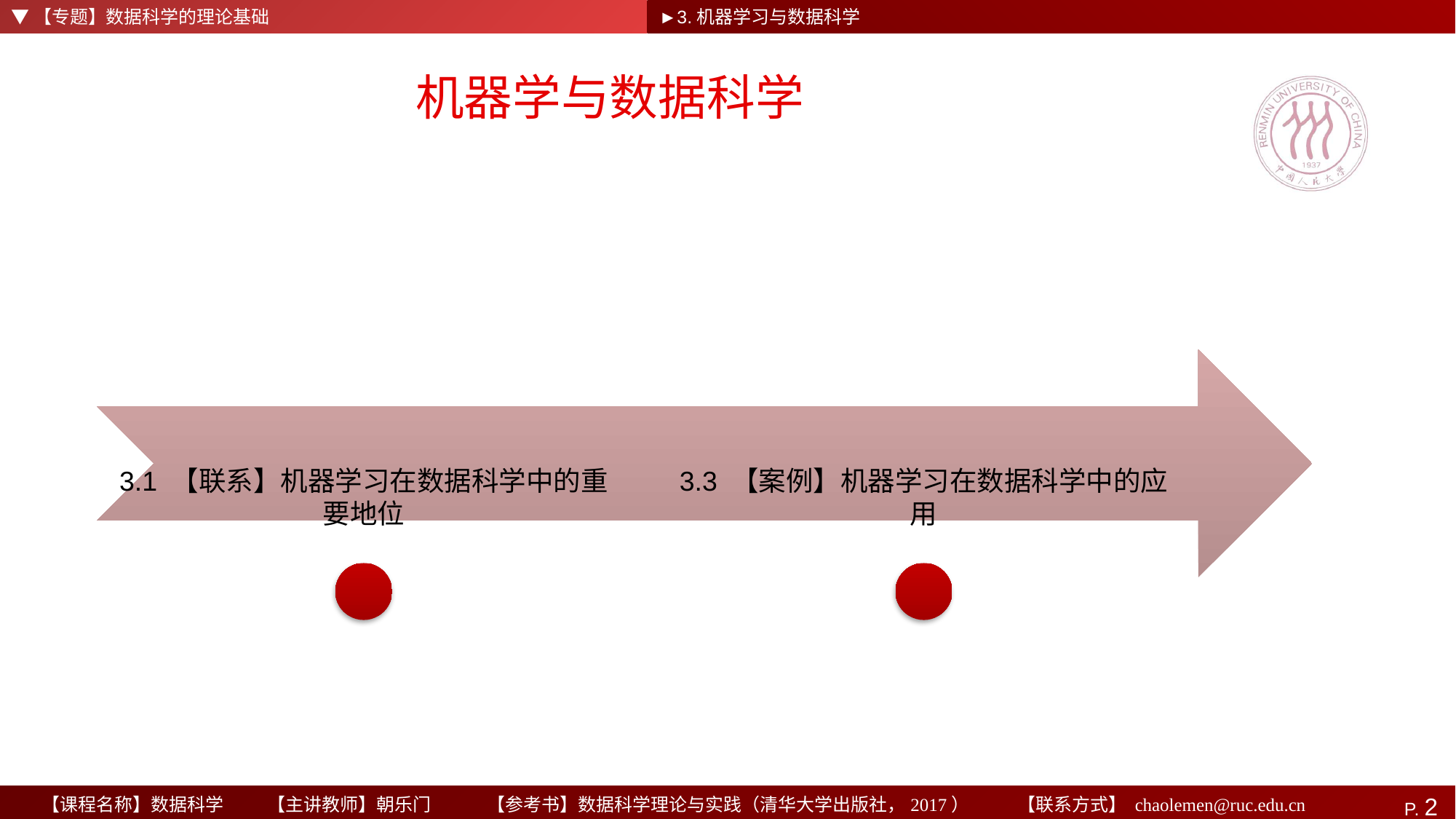

▼【专题】数据科学的理论基础
►3.机器学习与数据科学

# 机器学与数据科学
3.1 【联系】机器学习在数据科学中的重要地位
3.3 【案例】机器学习在数据科学中的应用